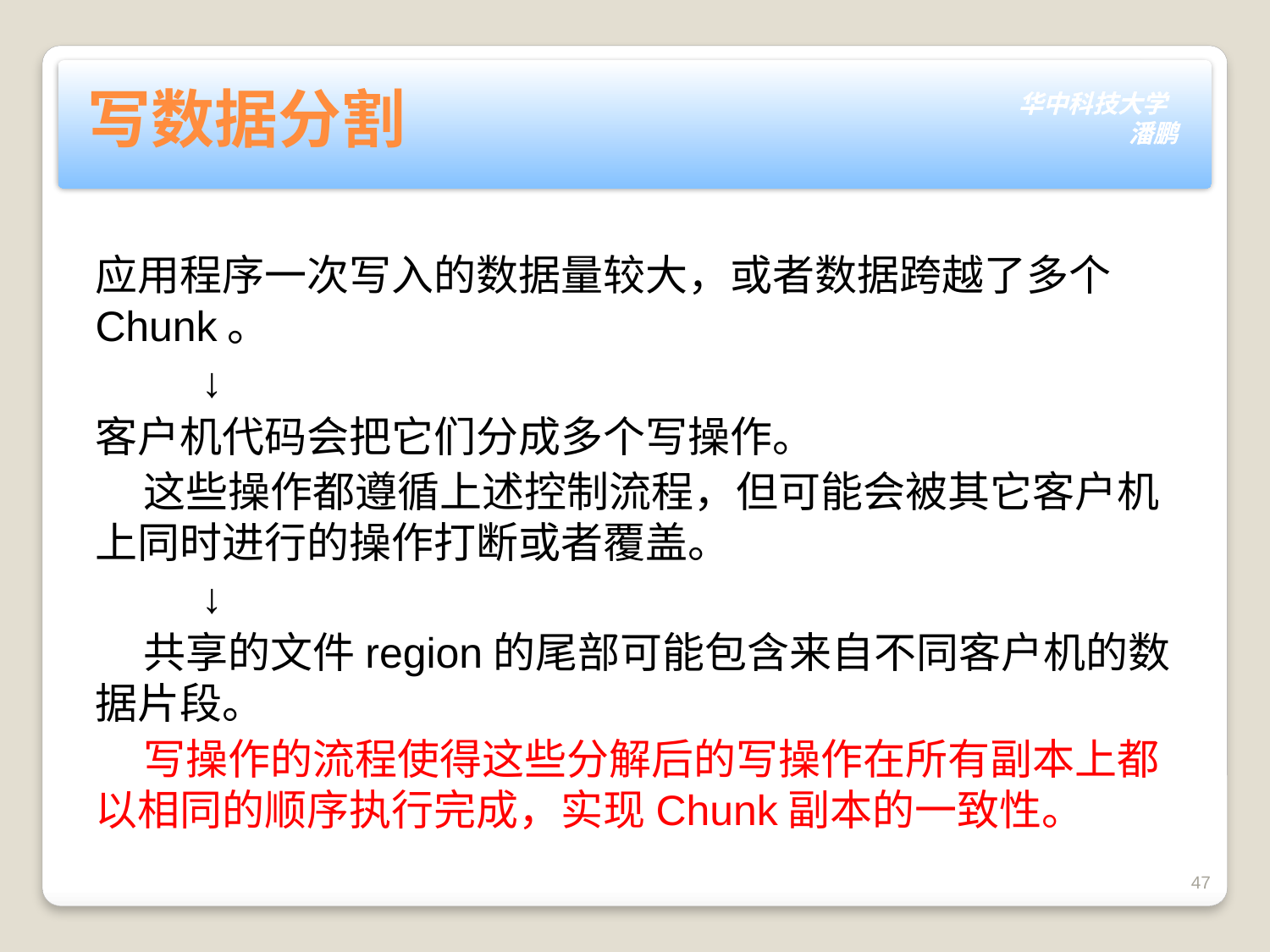

# 写数据分割
应用程序一次写入的数据量较大，或者数据跨越了多个Chunk。
         ↓
客户机代码会把它们分成多个写操作。
    这些操作都遵循上述控制流程，但可能会被其它客户机上同时进行的操作打断或者覆盖。
         ↓
    共享的文件region的尾部可能包含来自不同客户机的数据片段。
    写操作的流程使得这些分解后的写操作在所有副本上都以相同的顺序执行完成，实现Chunk副本的一致性。
47